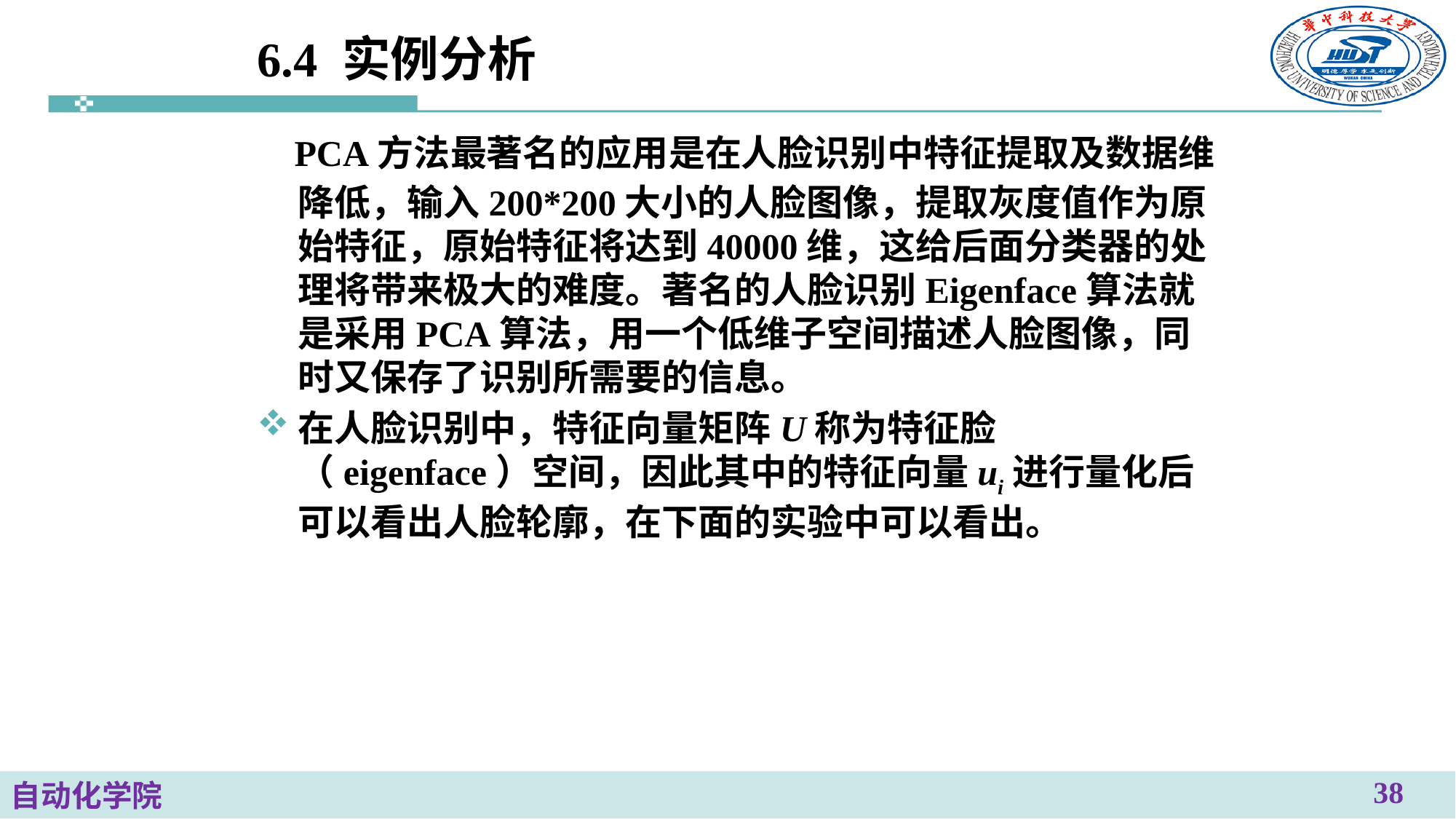

6.4 实例分析
  PCA方法最著名的应用是在人脸识别中特征提取及数据维降低，输入200*200大小的人脸图像，提取灰度值作为原始特征，原始特征将达到40000维，这给后面分类器的处理将带来极大的难度。著名的人脸识别Eigenface算法就是采用PCA算法，用一个低维子空间描述人脸图像，同时又保存了识别所需要的信息。
在人脸识别中，特征向量矩阵U称为特征脸（eigenface）空间，因此其中的特征向量ui进行量化后可以看出人脸轮廓，在下面的实验中可以看出。
38